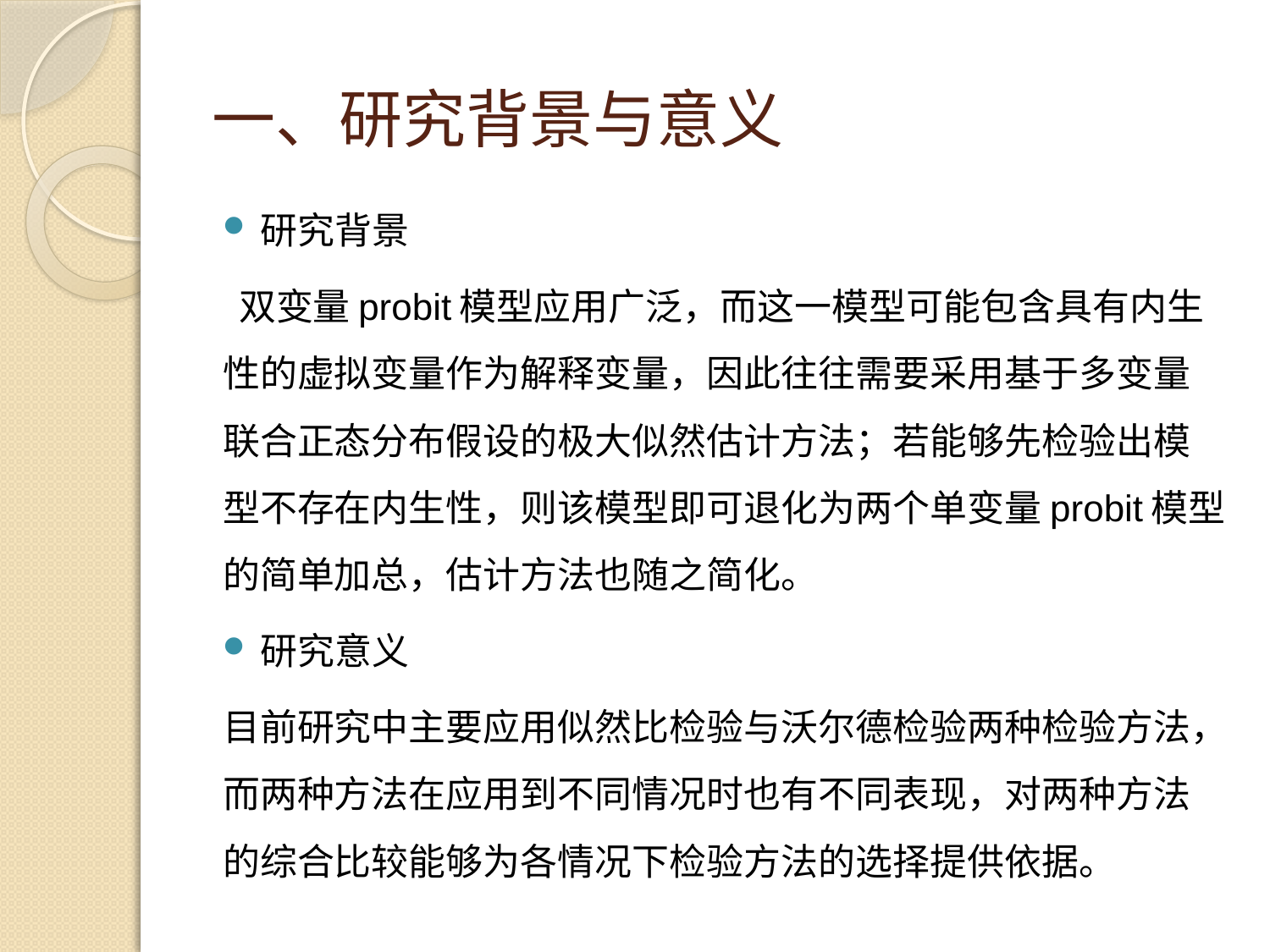

# 一、研究背景与意义
研究背景
 双变量probit模型应用广泛，而这一模型可能包含具有内生性的虚拟变量作为解释变量，因此往往需要采用基于多变量联合正态分布假设的极大似然估计方法；若能够先检验出模型不存在内生性，则该模型即可退化为两个单变量probit模型的简单加总，估计方法也随之简化。
研究意义
目前研究中主要应用似然比检验与沃尔德检验两种检验方法，而两种方法在应用到不同情况时也有不同表现，对两种方法的综合比较能够为各情况下检验方法的选择提供依据。